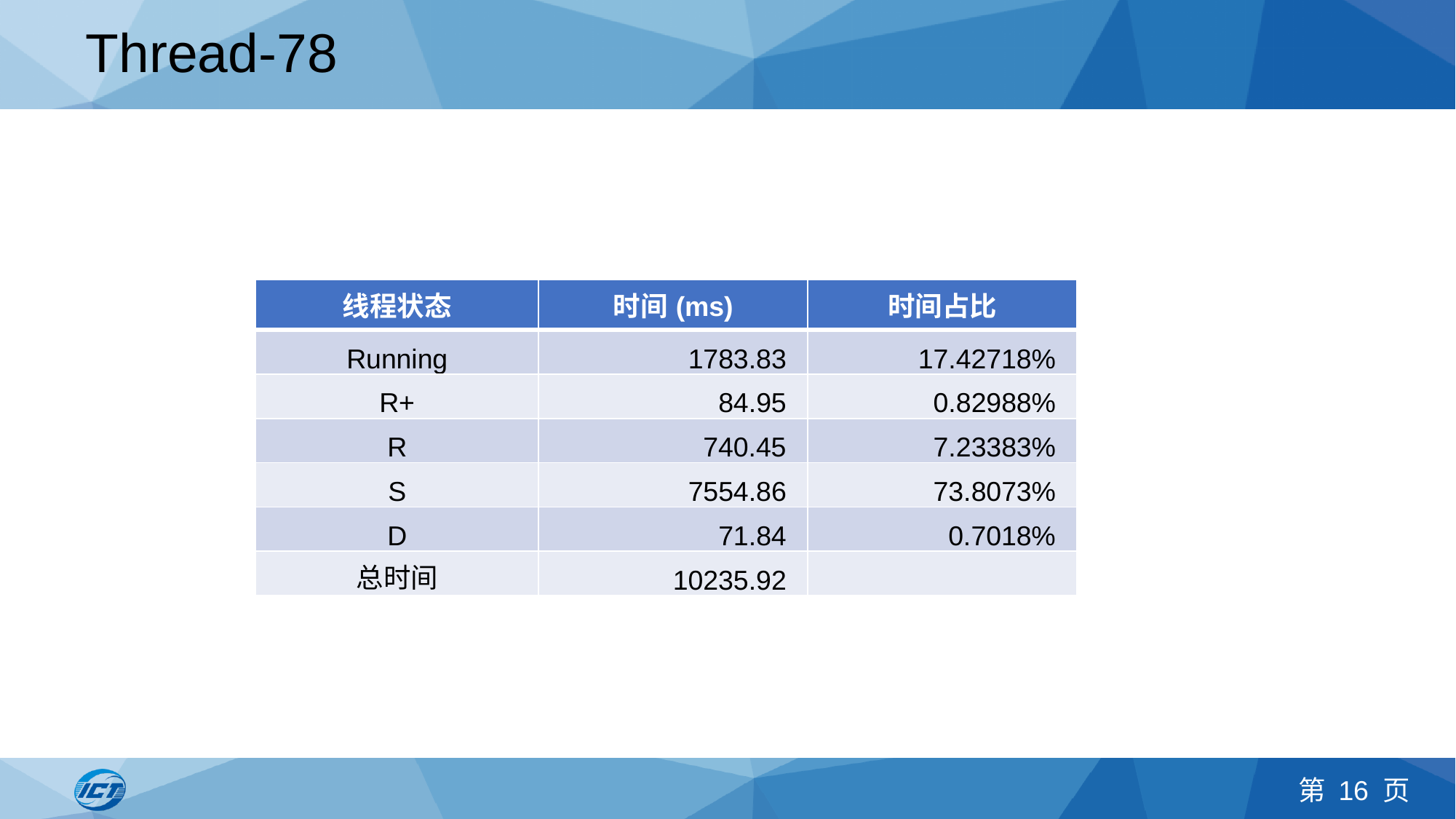

# Thread-78
| 线程状态 | 时间(ms) | 时间占比 |
| --- | --- | --- |
| Running | 1783.83 | 17.42718% |
| R+ | 84.95 | 0.82988% |
| R | 740.45 | 7.23383% |
| S | 7554.86 | 73.8073% |
| D | 71.84 | 0.7018% |
| 总时间 | 10235.92 |  |
第 16 页